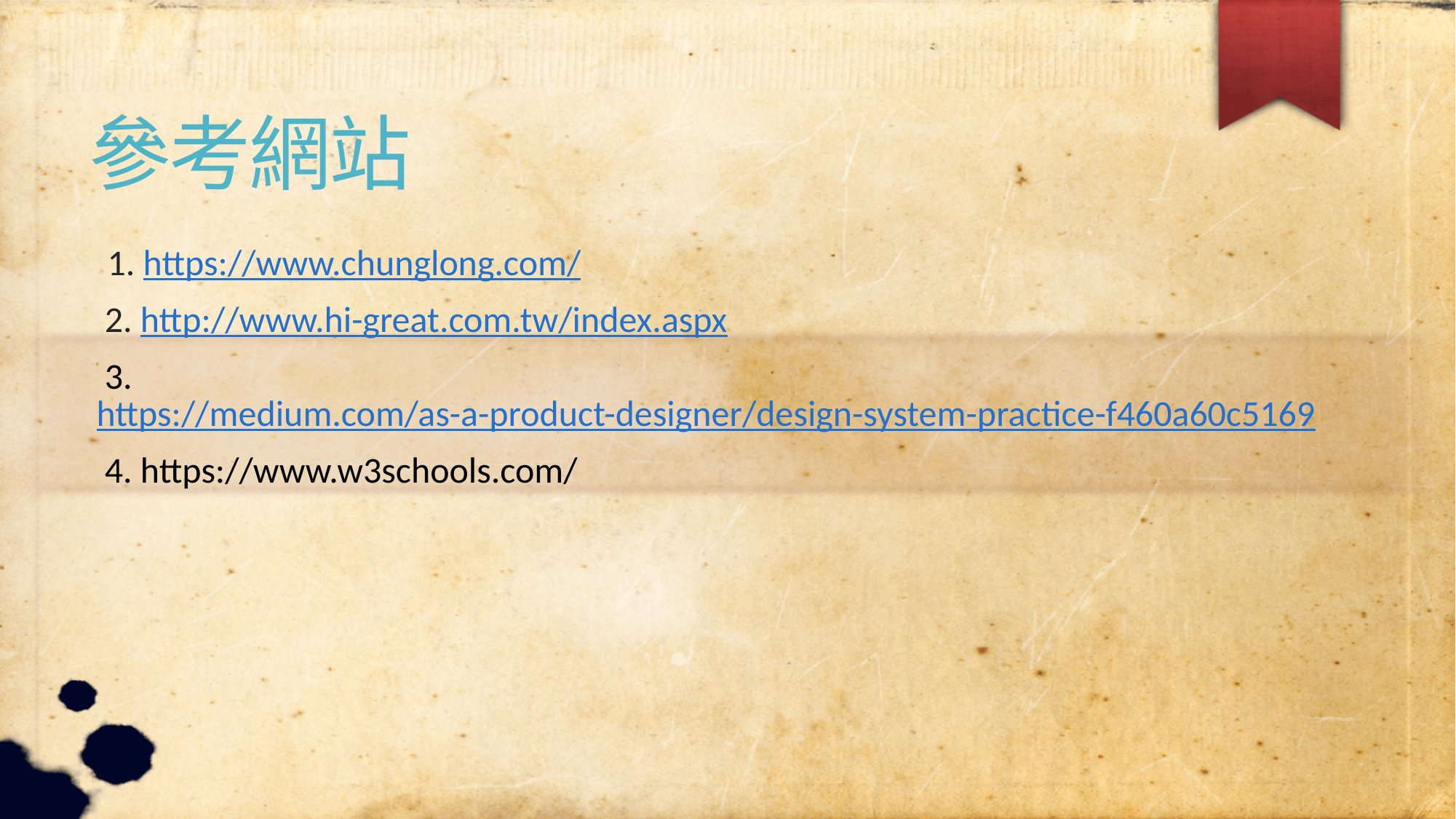

參考網站
1. https://www.chunglong.com/
 2. http://www.hi-great.com.tw/index.aspx
 3. https://medium.com/as-a-product-designer/design-system-practice-f460a60c5169
 4. https://www.w3schools.com/